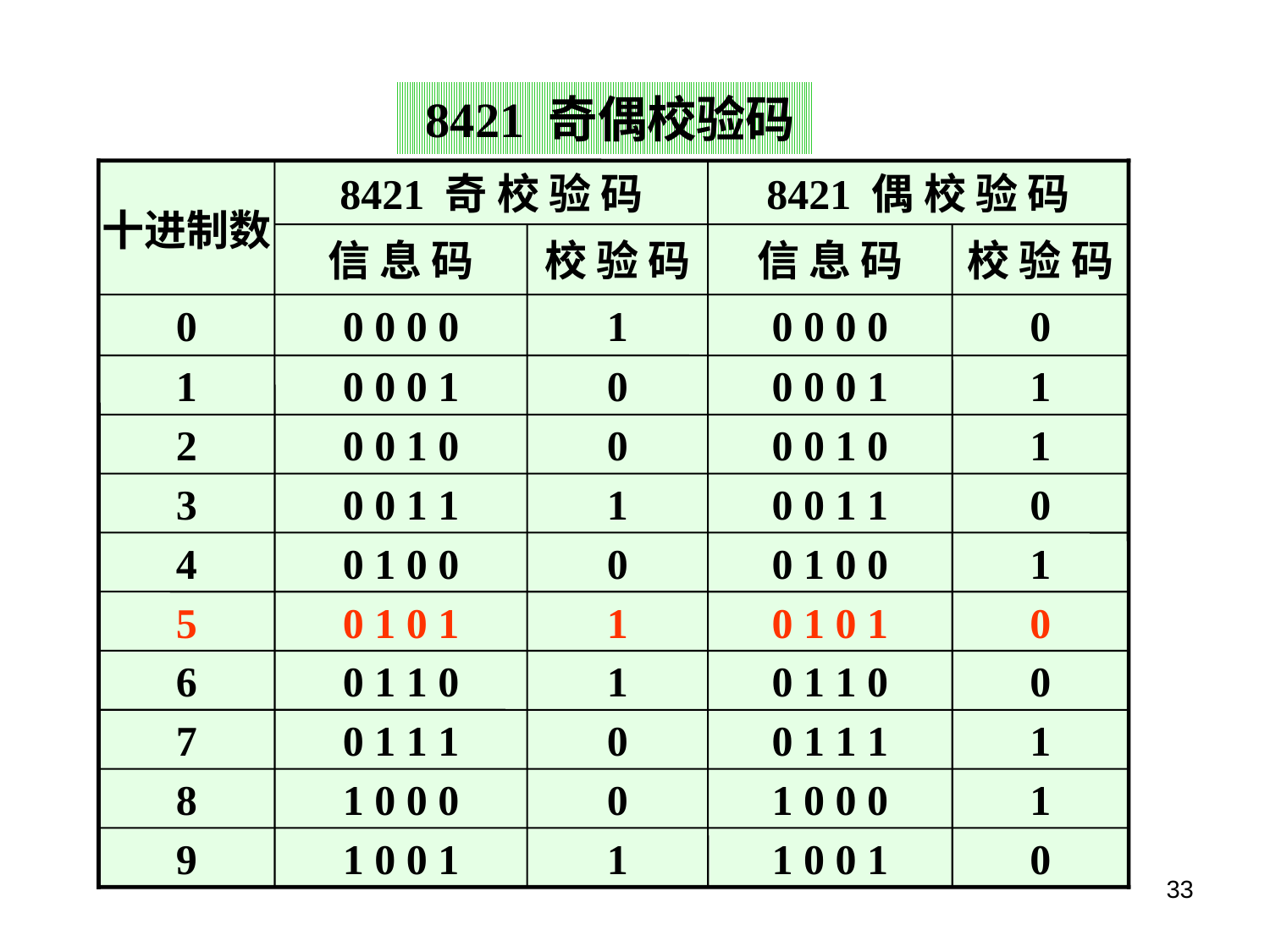

8421 奇偶校验码
十进制数

8421 奇 校 验 码

8421 偶 校 验 码

信 息 码

校 验 码

信 息 码
校 验 码

0

0 0 0 0
1
0 0 0 0
0
1

0 0 0 1
0
0 0 0 1
1
2

0 0 1 0
0
0 0 1 0
1
3

0 0 1 1
1
0 0 1 1
0
4

0 1 0 0
0
0 1 0 0
1
5

0 1 0 1
1
0 1 0 1
0
6

0 1 1 0
1
0 1 1 0
0
7

0 1 1 1
0
0 1 1 1
1
8

1 0 0 0
0
1 0 0 0
1
9

1 0 0 1
1
1 0 0 1
0

33